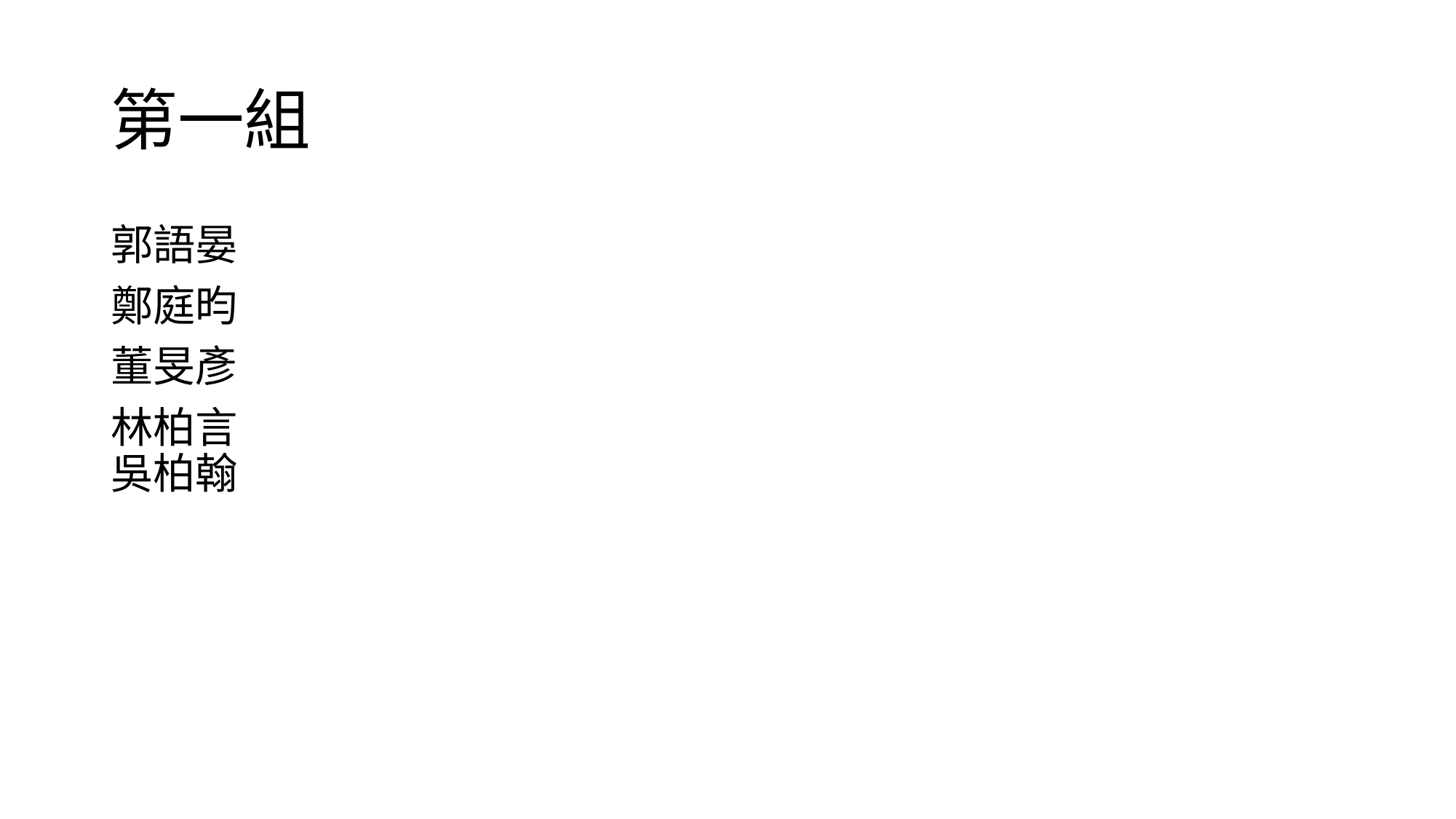

# 第一組
郭語晏
鄭庭昀
董旻彥
林柏言
吳柏翰